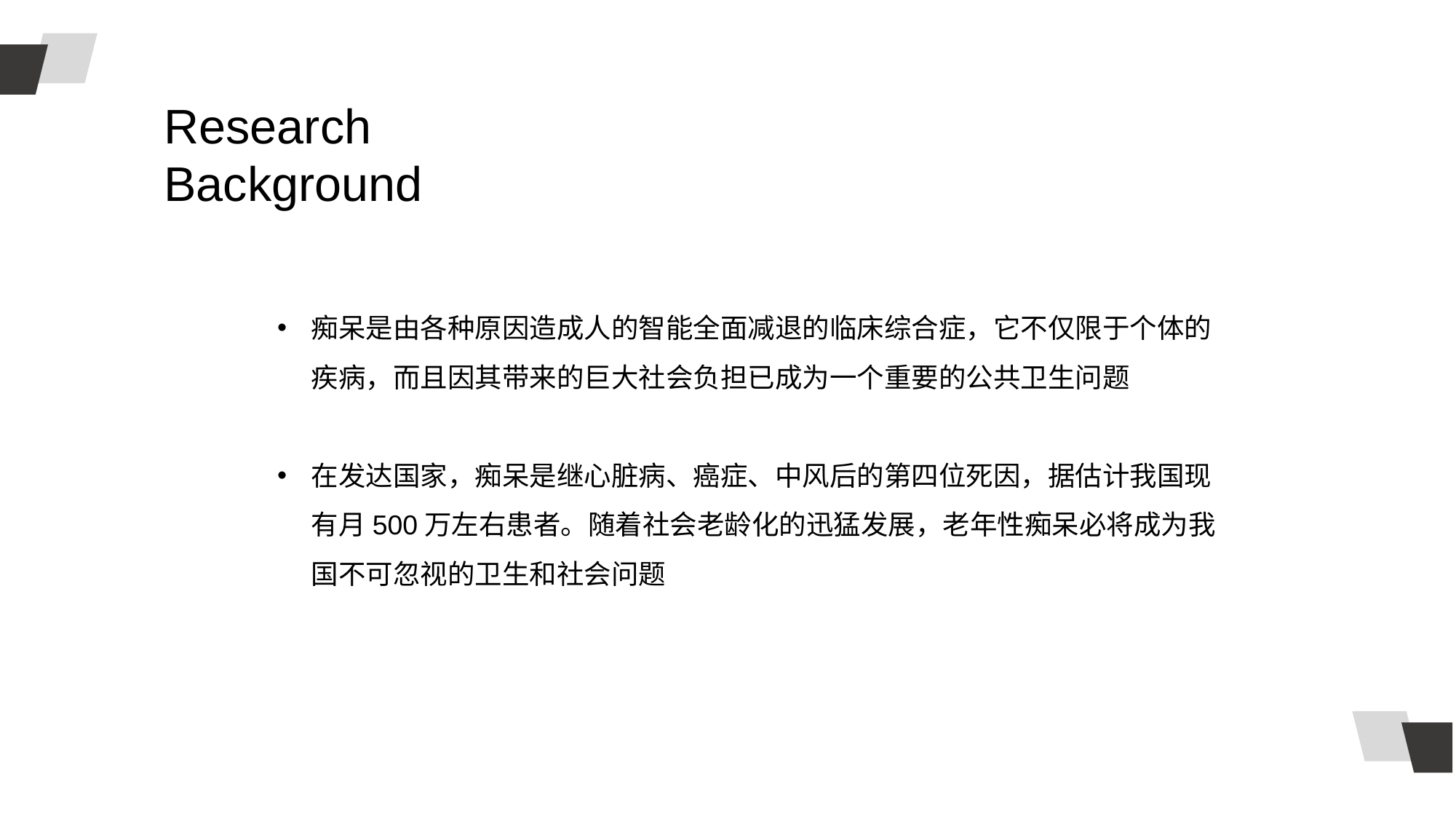

Research Background
痴呆是由各种原因造成人的智能全面减退的临床综合症，它不仅限于个体的疾病，而且因其带来的巨大社会负担已成为一个重要的公共卫生问题

在发达国家，痴呆是继心脏病、癌症、中风后的第四位死因，据估计我国现有月500万左右患者。随着社会老龄化的迅猛发展，老年性痴呆必将成为我国不可忽视的卫生和社会问题